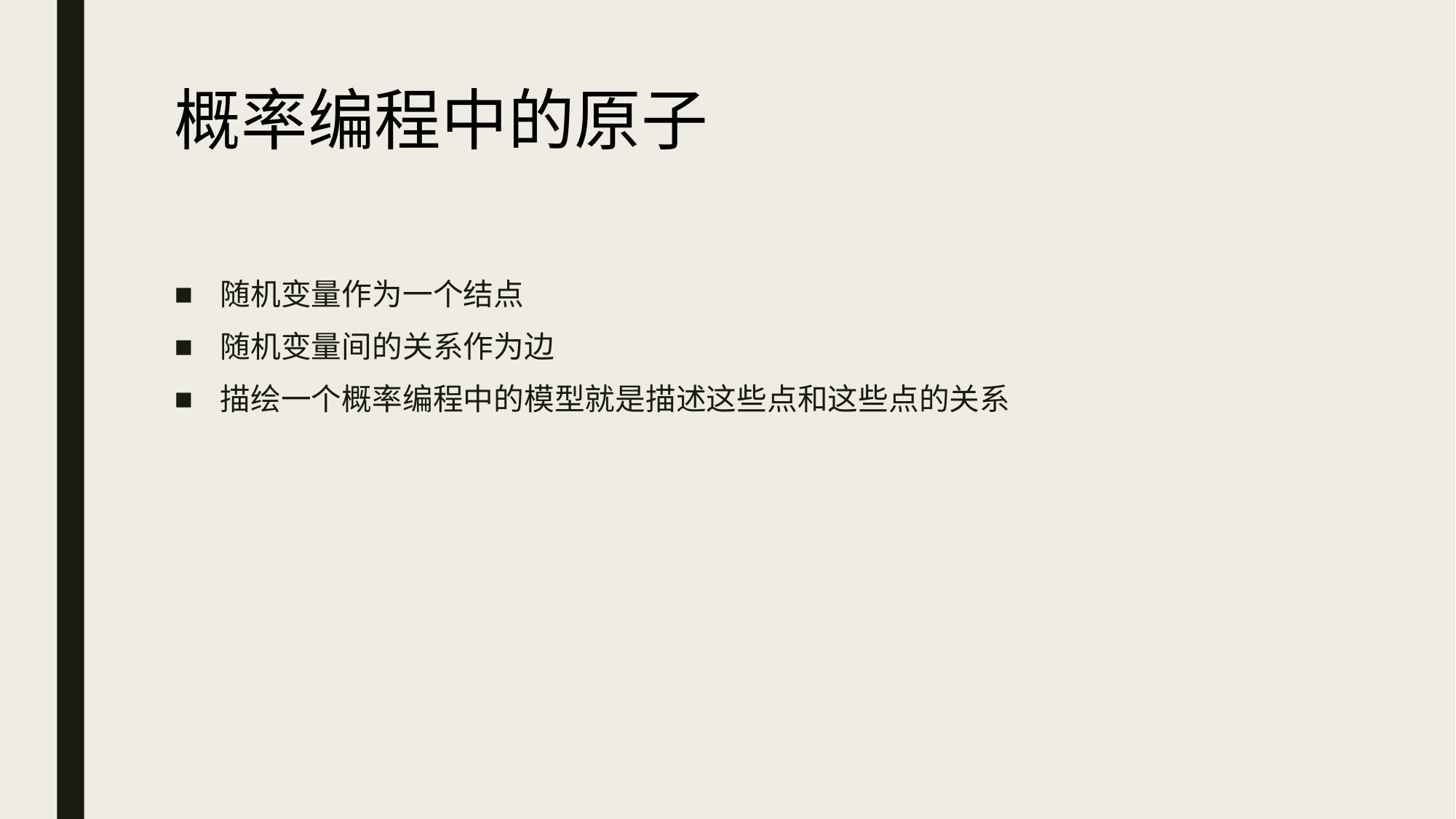

概率编程中的原子
随机变量作为一个结点
随机变量间的关系作为边
描绘一个概率编程中的模型就是描述这些点和这些点的关系